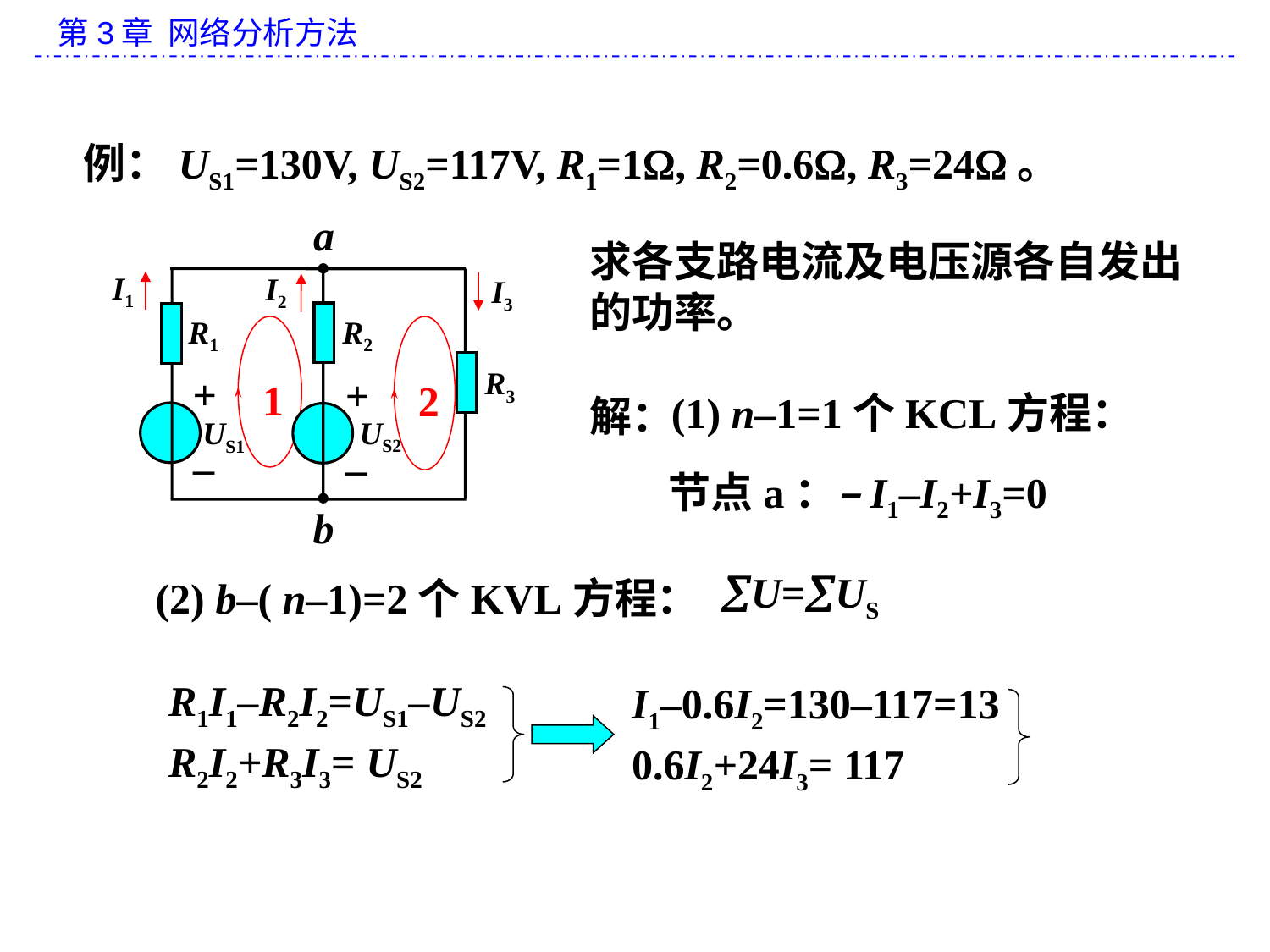

例：US1=130V, US2=117V, R1=1Ω, R2=0.6Ω, R3=24Ω。
a
I1
I2
I3

R1
R2

R3
+
+

US2
US1
_
_
b

求各支路电流及电压源各自发出的功率。

1

2

(1) n–1=1个KCL方程：
解：
节点a：–I1–I2+I3=0
∑U=∑US
(2) b–( n–1)=2个KVL方程：
R1I1–R2I2=US1–US2
I1–0.6I2=130–117=13

R2I2+R3I3= US2
0.6I2+24I3= 117